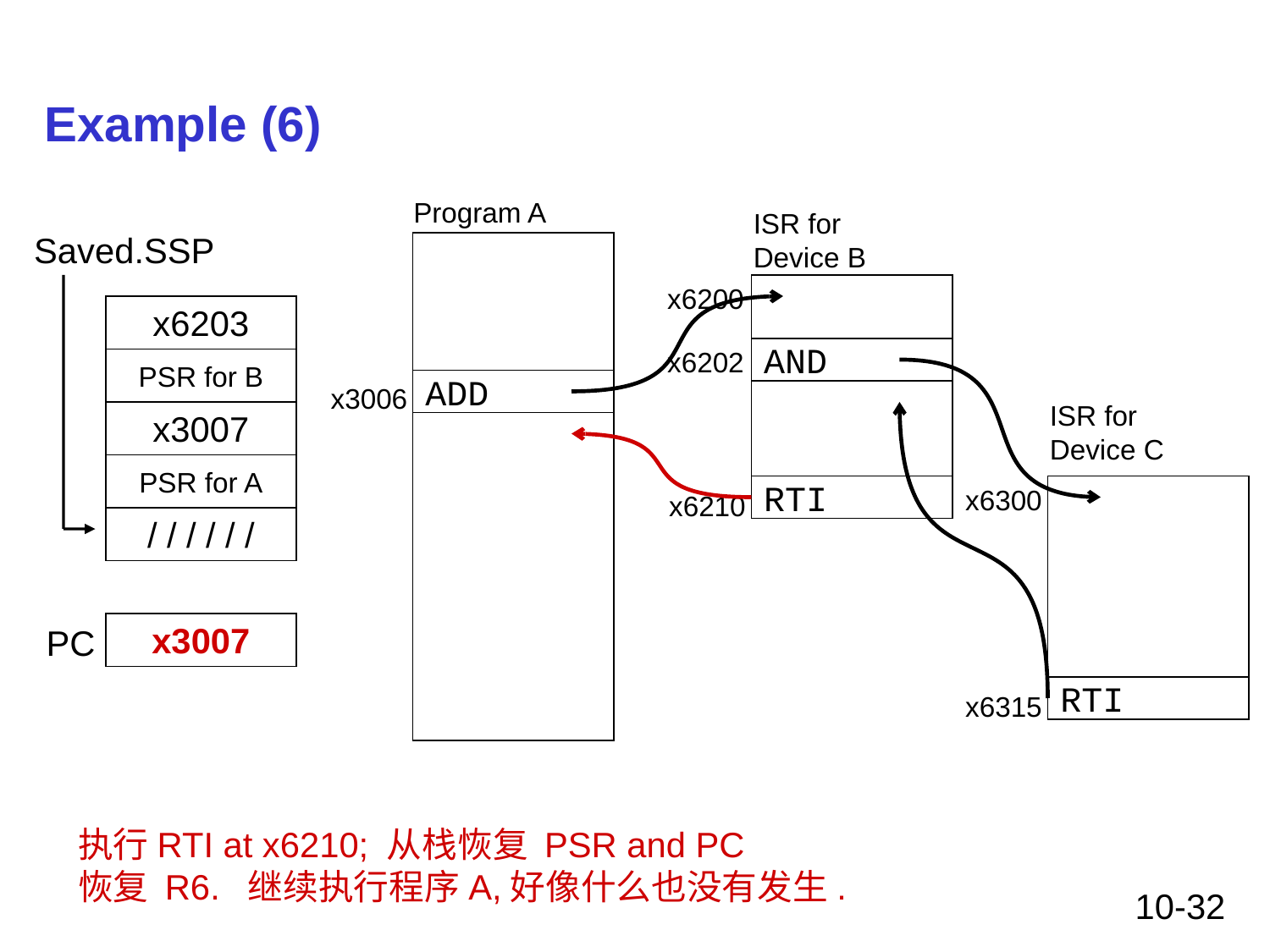

# Example (6)
Program A
ISR for
Device B
Saved.SSP

x6200

x6203
x6202
AND
PSR for B
ADD
x3006
ISR for
Device C
x3007
PSR for A
RTI
x6300

x6210
/ / / / / /

x3007
PC
RTI
x6315
执行RTI at x6210; 从栈恢复 PSR and PC
恢复 R6.  继续执行程序A,好像什么也没有发生.
10-32